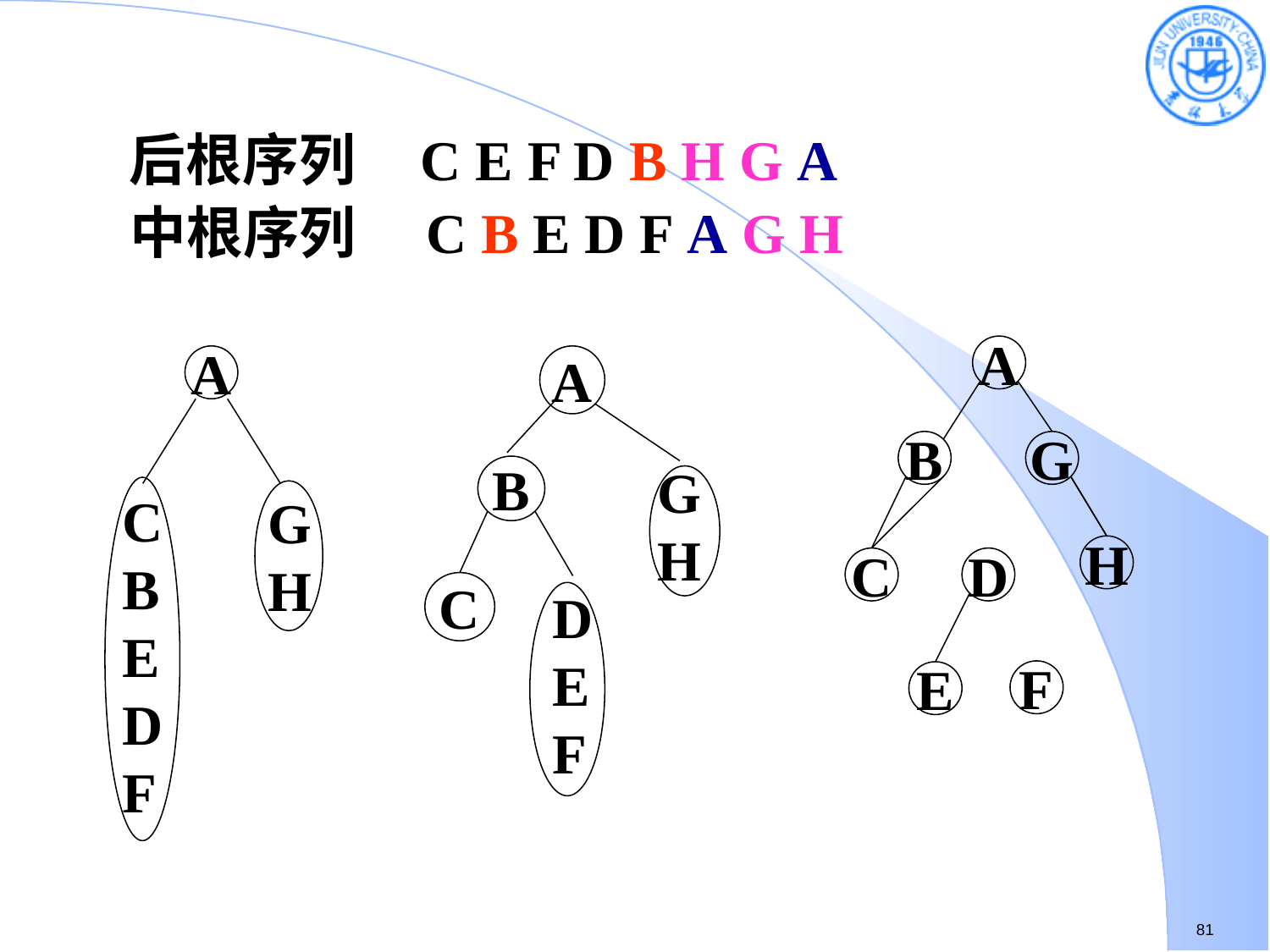

后根序列    C E F D B H G A
   中根序列　C B E D F A G H
A
B
G
H
C
D
F
E
A

C
B
E
D
F

G
H
A
G
H
B

C
D
E
F